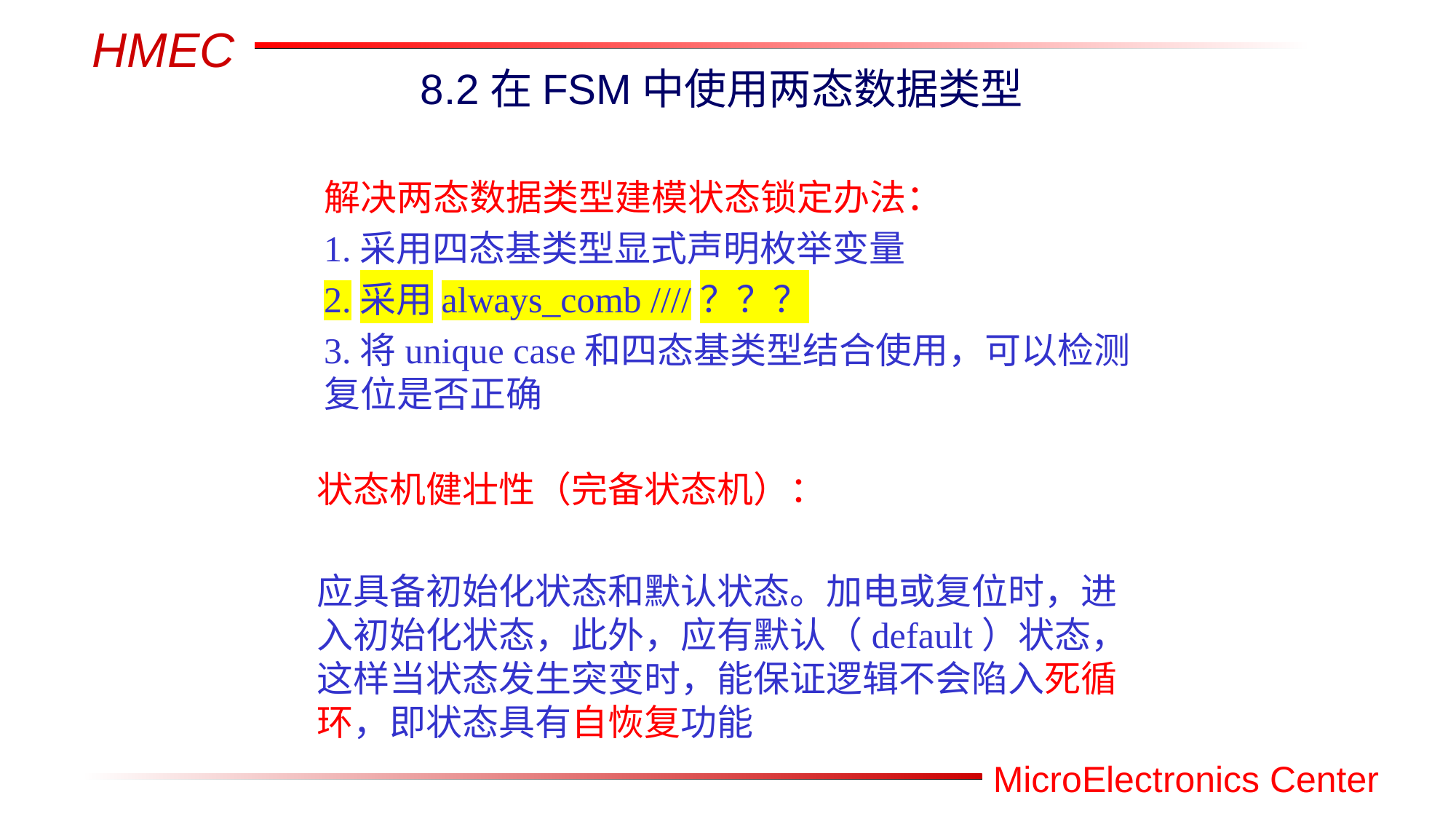

8.2在FSM中使用两态数据类型
解决两态数据类型建模状态锁定办法：
1.采用四态基类型显式声明枚举变量
2.采用always_comb ////？？？
3.将unique case和四态基类型结合使用，可以检测复位是否正确
状态机健壮性（完备状态机）：

应具备初始化状态和默认状态。加电或复位时，进入初始化状态，此外，应有默认（default）状态，这样当状态发生突变时，能保证逻辑不会陷入死循环，即状态具有自恢复功能